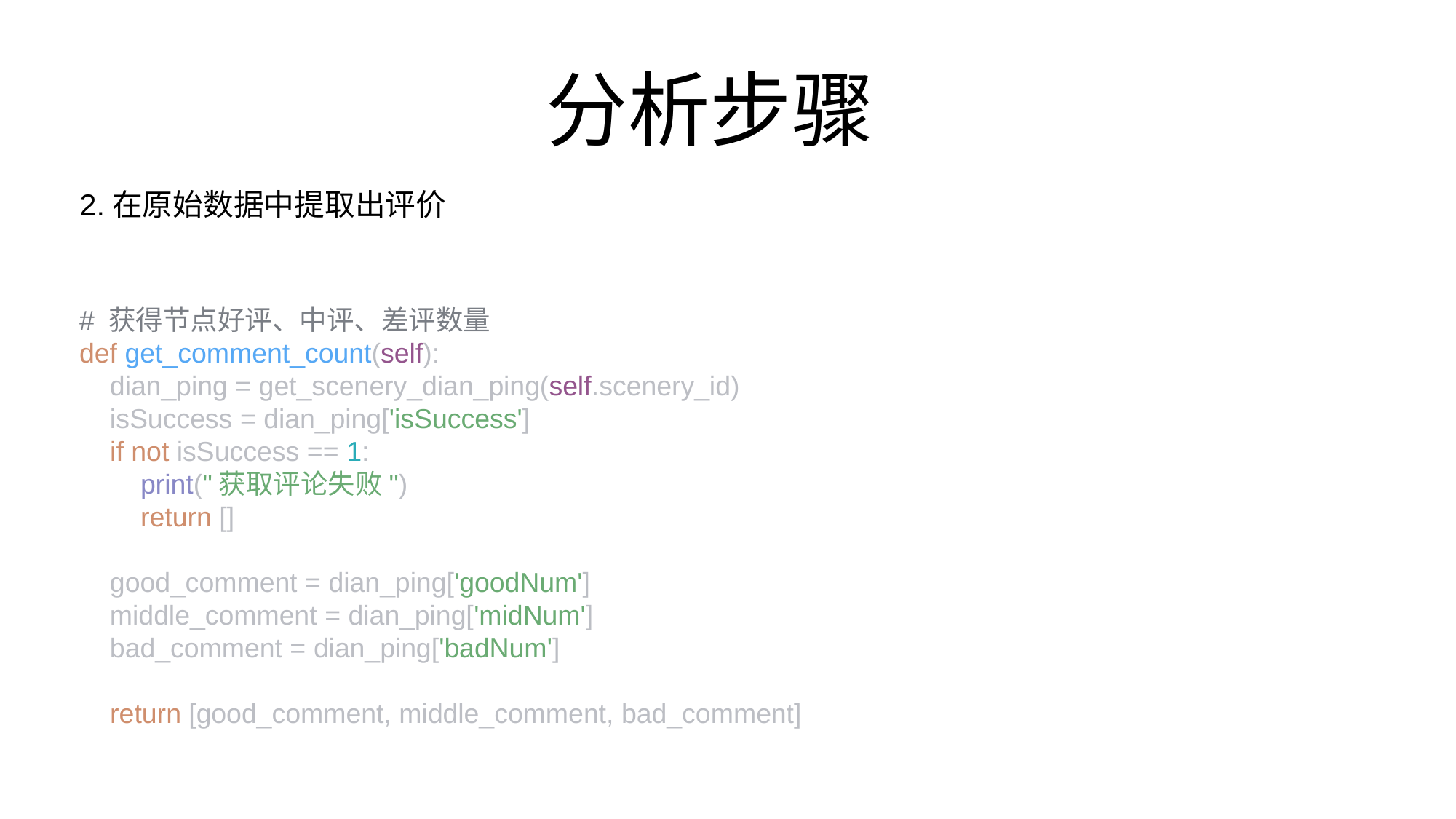

分析步骤
2.在原始数据中提取出评价
# 获得节点好评、中评、差评数量 def get_comment_count(self): dian_ping = get_scenery_dian_ping(self.scenery_id) isSuccess = dian_ping['isSuccess'] if not isSuccess == 1: print("获取评论失败") return [] good_comment = dian_ping['goodNum'] middle_comment = dian_ping['midNum'] bad_comment = dian_ping['badNum'] return [good_comment, middle_comment, bad_comment]